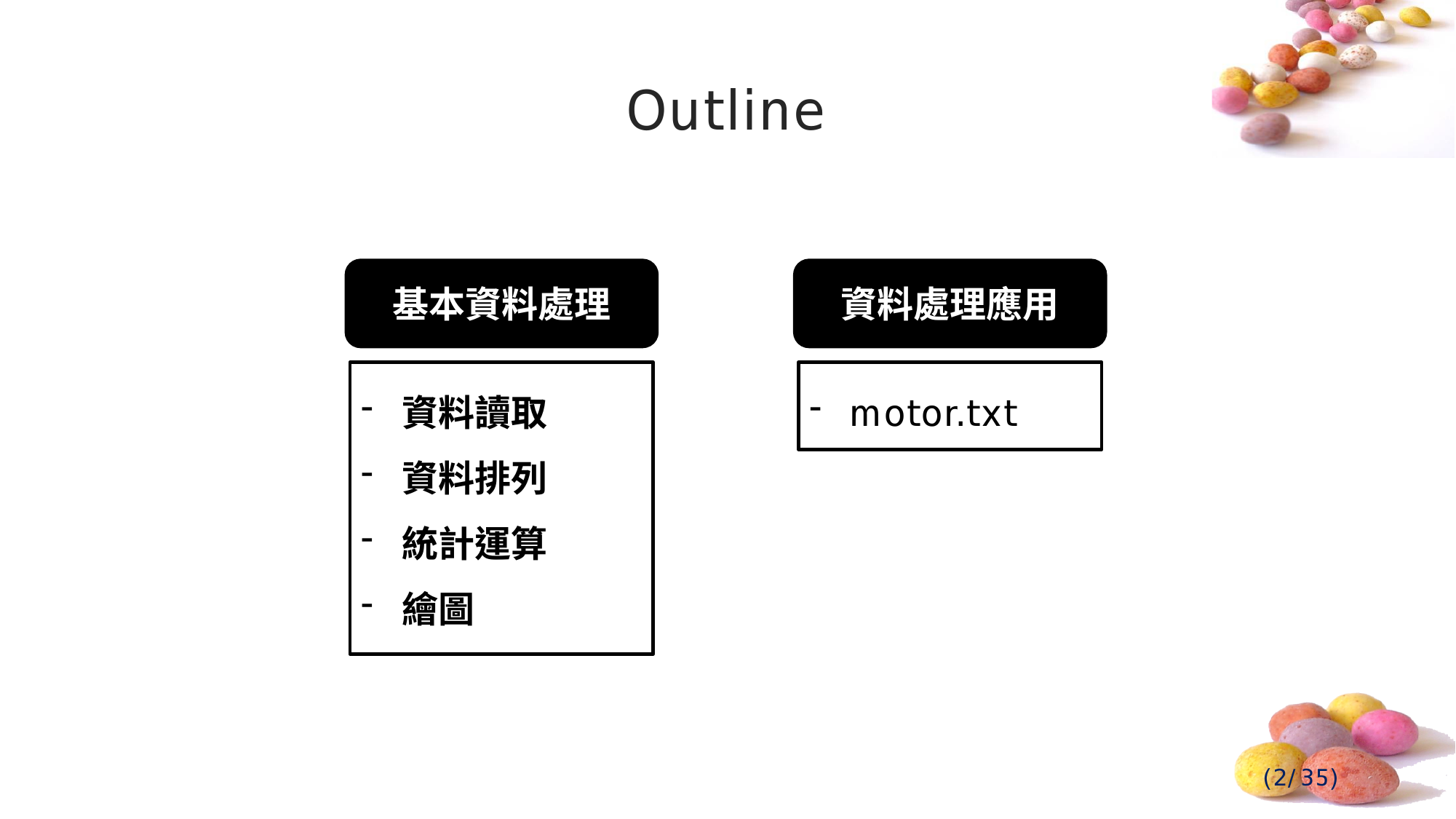

# Outline
基本資料處理
資料處理應用
資料讀取
資料排列
統計運算
繪圖
motor.txt